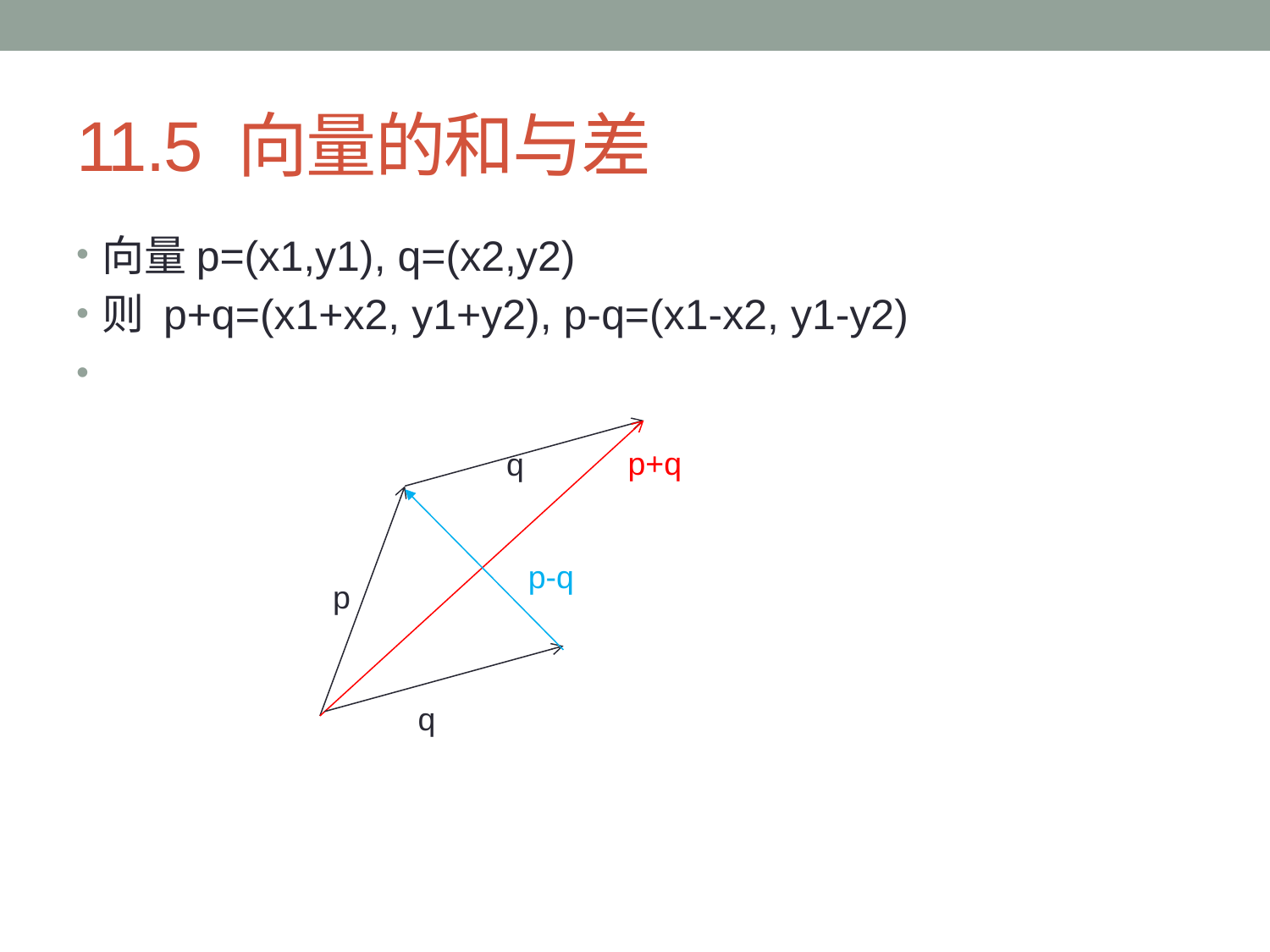

# 11.5 向量的和与差
向量p=(x1,y1), q=(x2,y2)
则 p+q=(x1+x2, y1+y2), p-q=(x1-x2, y1-y2)

p+q
q
p-q
p
q